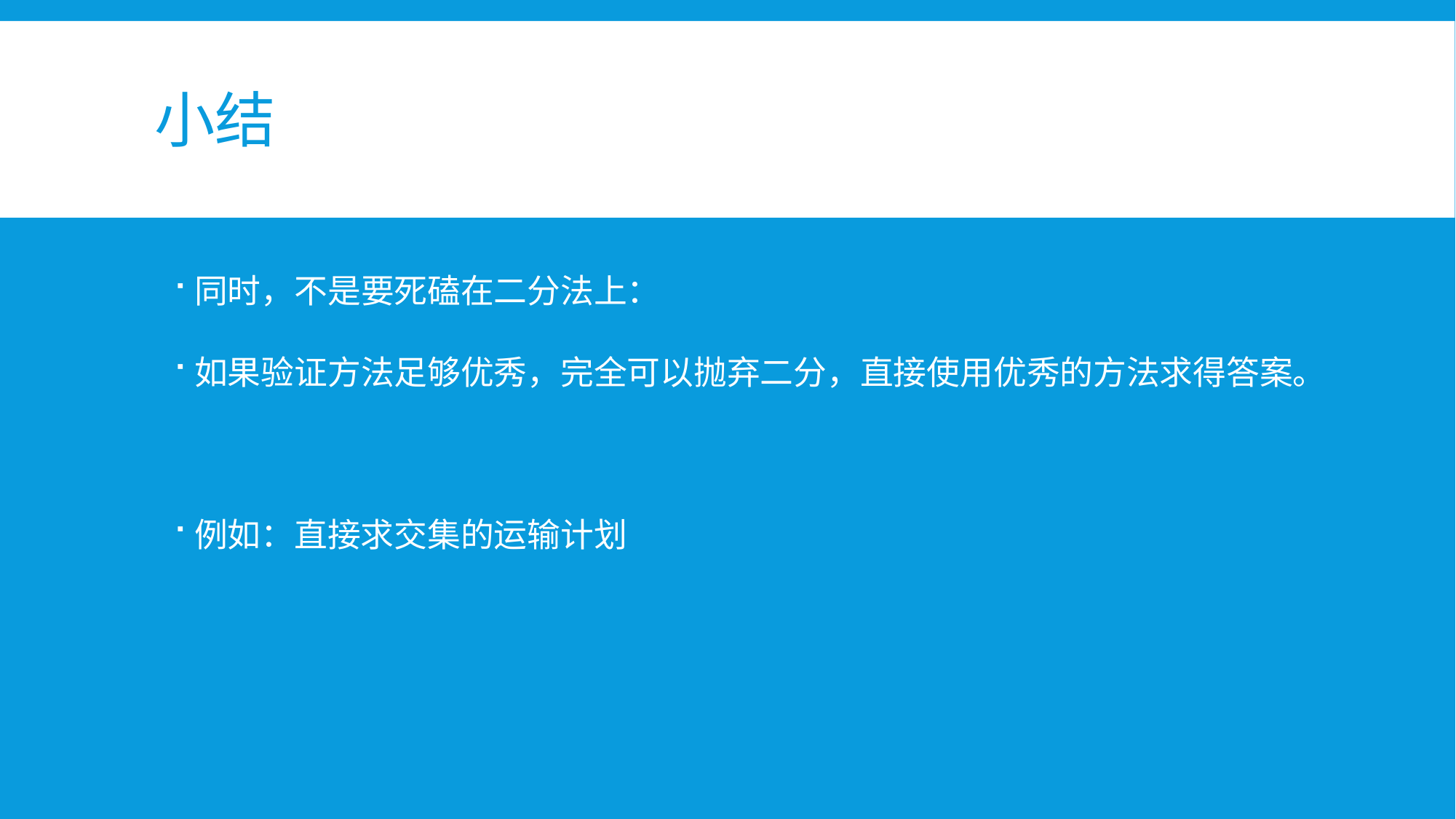

# 小结

同时，不是要死磕在二分法上：
如果验证方法足够优秀，完全可以抛弃二分，直接使用优秀的方法求得答案。

例如：直接求交集的运输计划